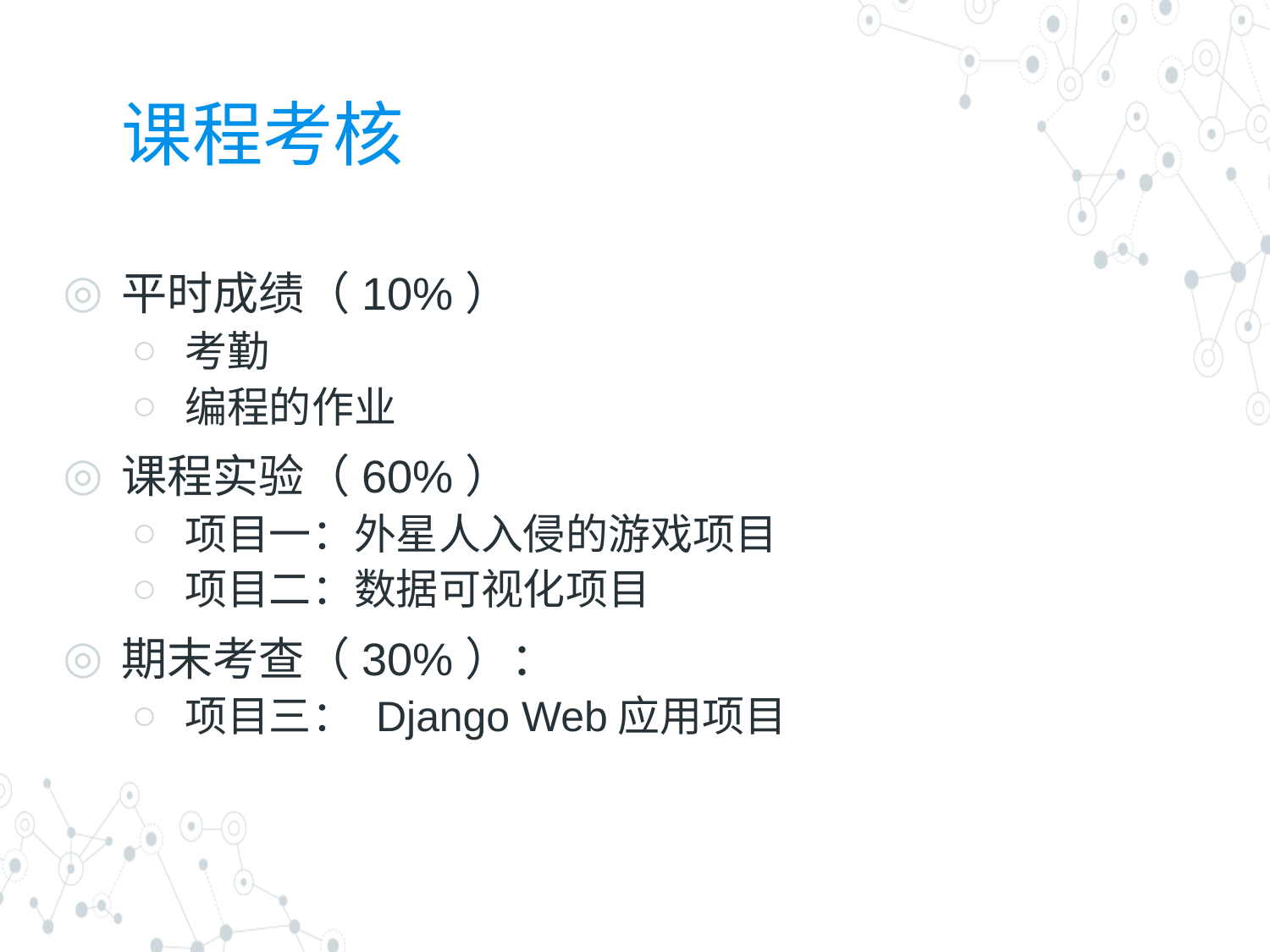

# 课程考核
平时成绩（10%）
考勤
编程的作业
课程实验（60%）
项目一：外星人入侵的游戏项目
项目二：数据可视化项目
期末考查（30%）：
项目三： Django Web应用项目